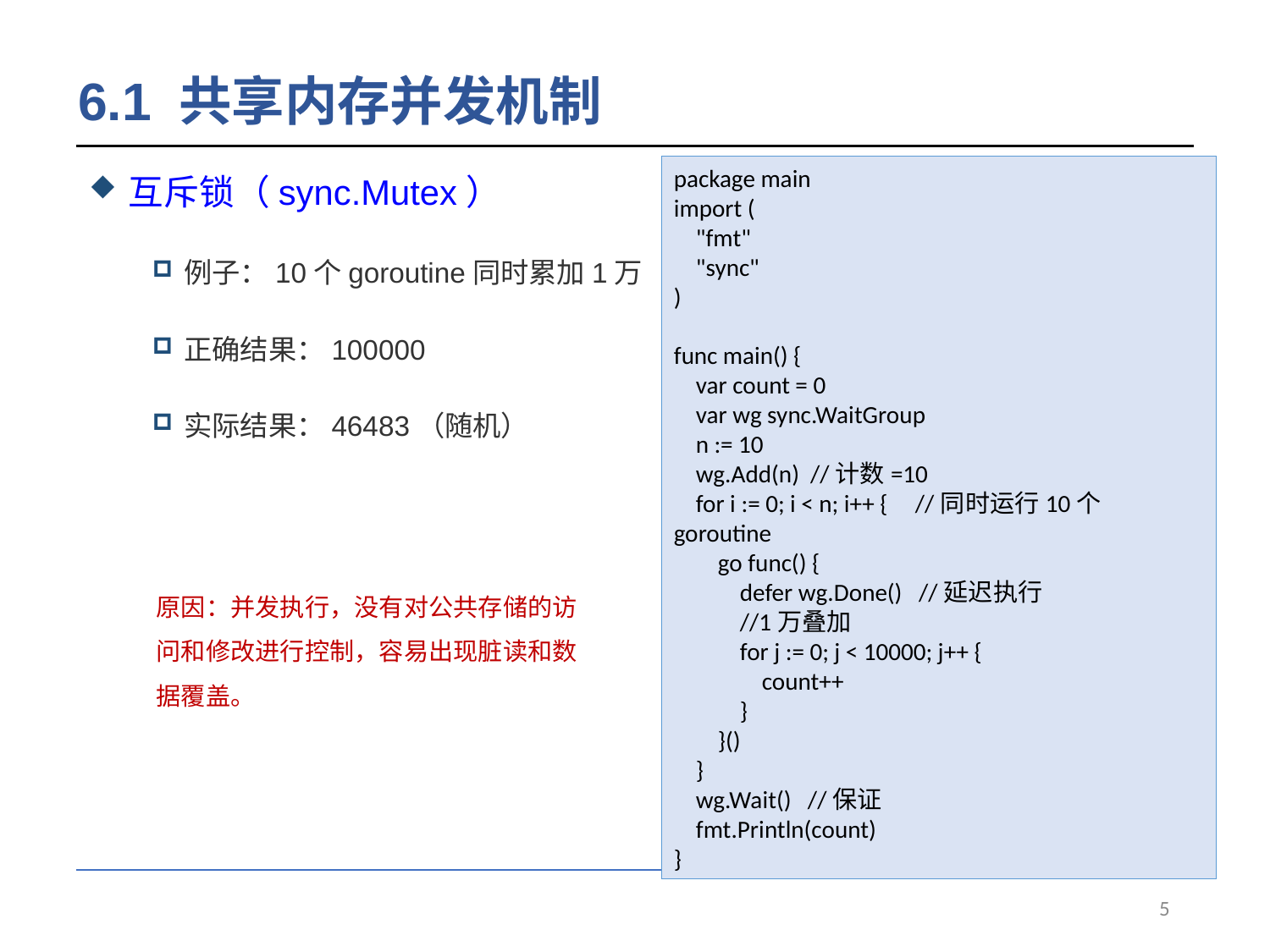

# 6.1 共享内存并发机制
互斥锁（sync.Mutex）
例子：10个goroutine同时累加1万
正确结果：100000
实际结果：46483（随机）

package main
import (
    "fmt"
    "sync"
)

func main() {
    var count = 0
    var wg sync.WaitGroup
    n := 10
    wg.Add(n)  //计数=10
    for i := 0; i < n; i++ {     //同时运行10个goroutine
        go func() {
            defer wg.Done()   //延迟执行
            //1万叠加
            for j := 0; j < 10000; j++ {
                count++
            }
        }()
    }
    wg.Wait()   //保证
    fmt.Println(count)
}
原因：并发执行，没有对公共存储的访问和修改进行控制，容易出现脏读和数据覆盖。

5